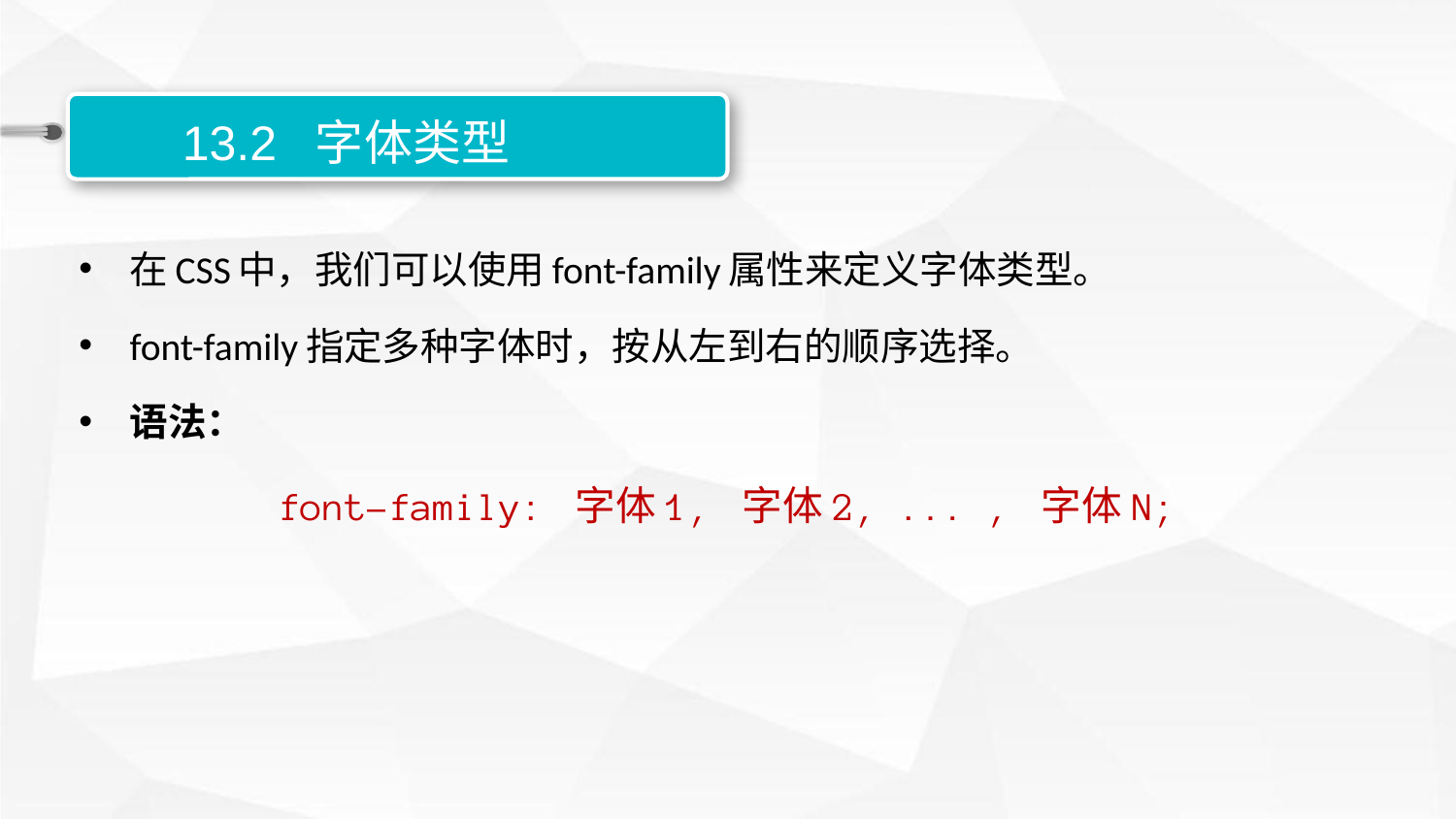

13.2  字体类型

在CSS中，我们可以使用font-family属性来定义字体类型。
font-family指定多种字体时，按从左到右的顺序选择。
语法：
font-family: 字体1, 字体2, ... , 字体N;